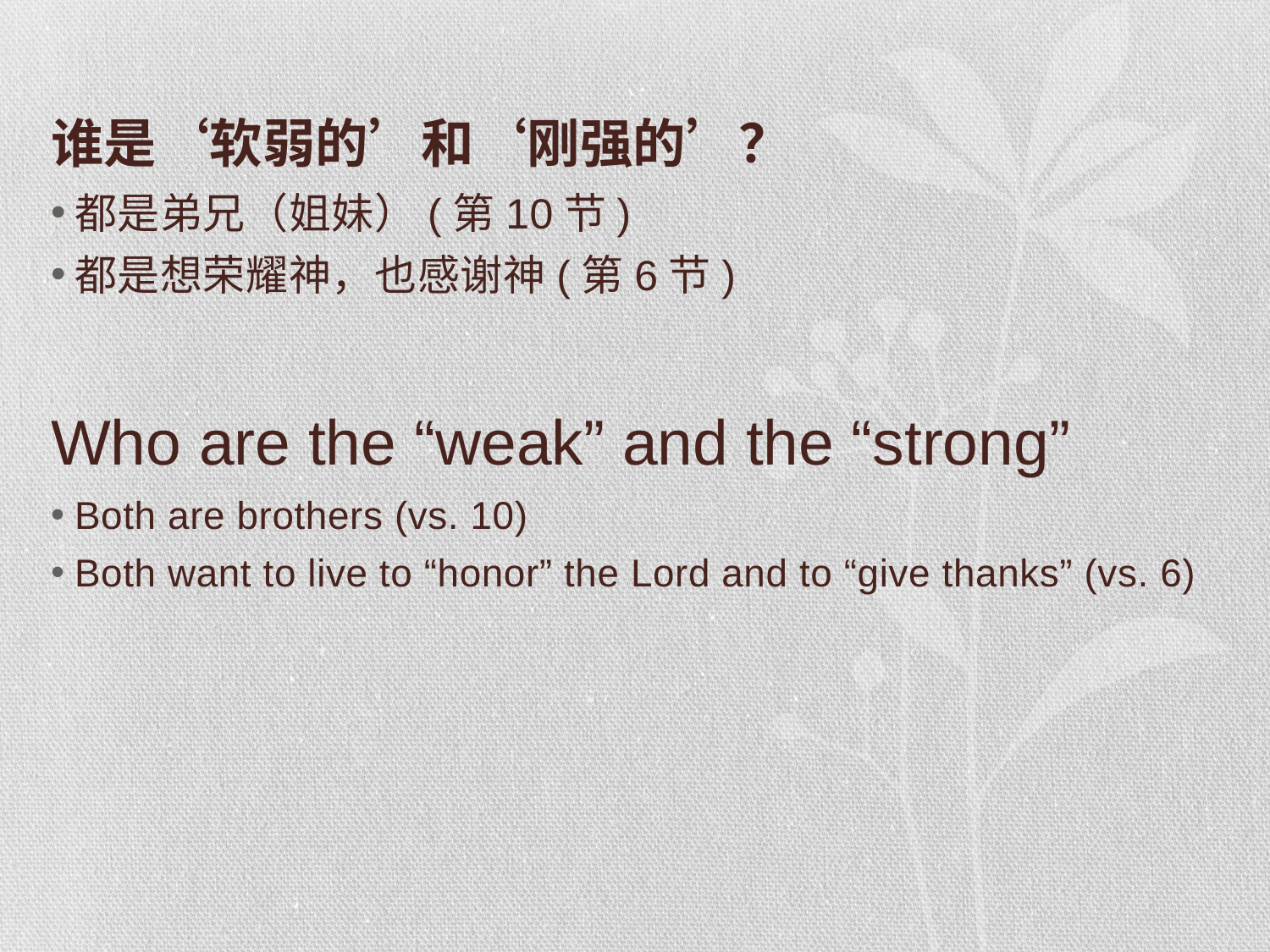

# 谁是‘软弱的’和‘刚强的’？
都是弟兄（姐妹）(第10节)
都是想荣耀神，也感谢神(第6节)
Who are the “weak” and the “strong”
Both are brothers (vs. 10)
Both want to live to “honor” the Lord and to “give thanks” (vs. 6)